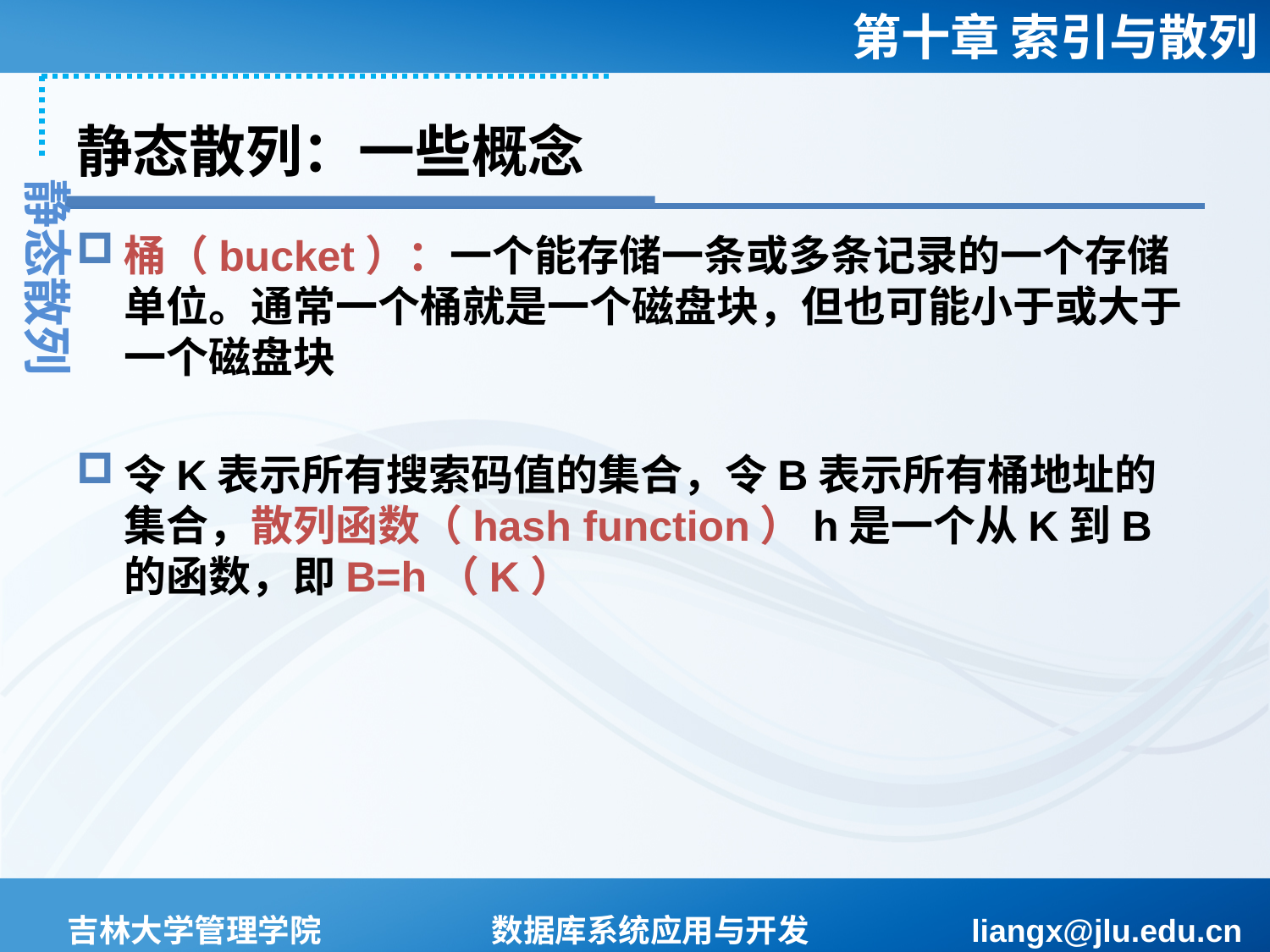

# 静态散列：一些概念
静态散列

桶（bucket）：一个能存储一条或多条记录的一个存储单位。通常一个桶就是一个磁盘块，但也可能小于或大于一个磁盘块

令K表示所有搜索码值的集合，令B表示所有桶地址的集合，散列函数（hash function）h是一个从K到B的函数，即B=h（K）